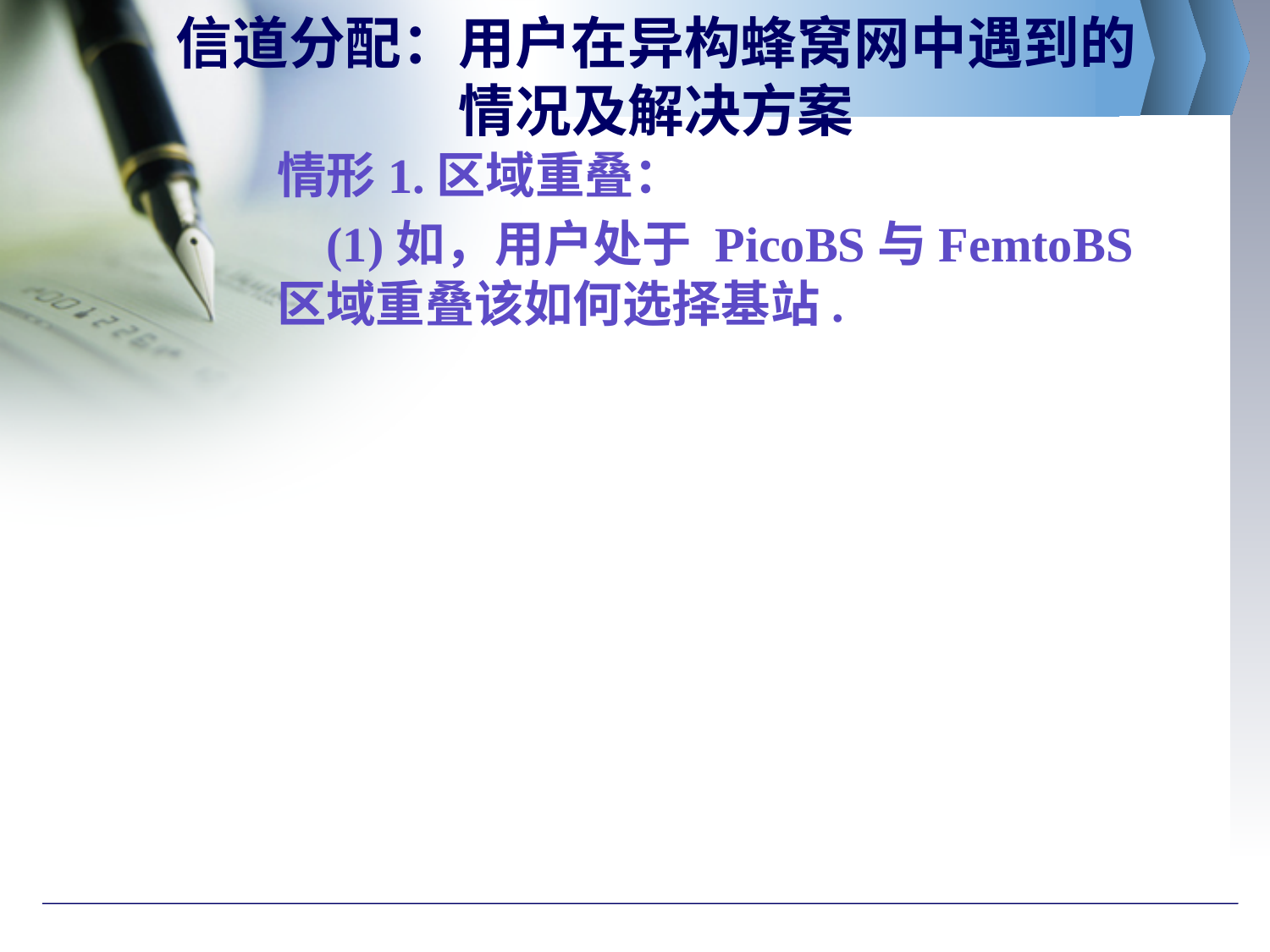

# 信道分配：用户在异构蜂窝网中遇到的情况及解决方案
情形1.区域重叠：
    (1)如，用户处于 PicoBS与FemtoBS区域重叠该如何选择基站.

P

F

M